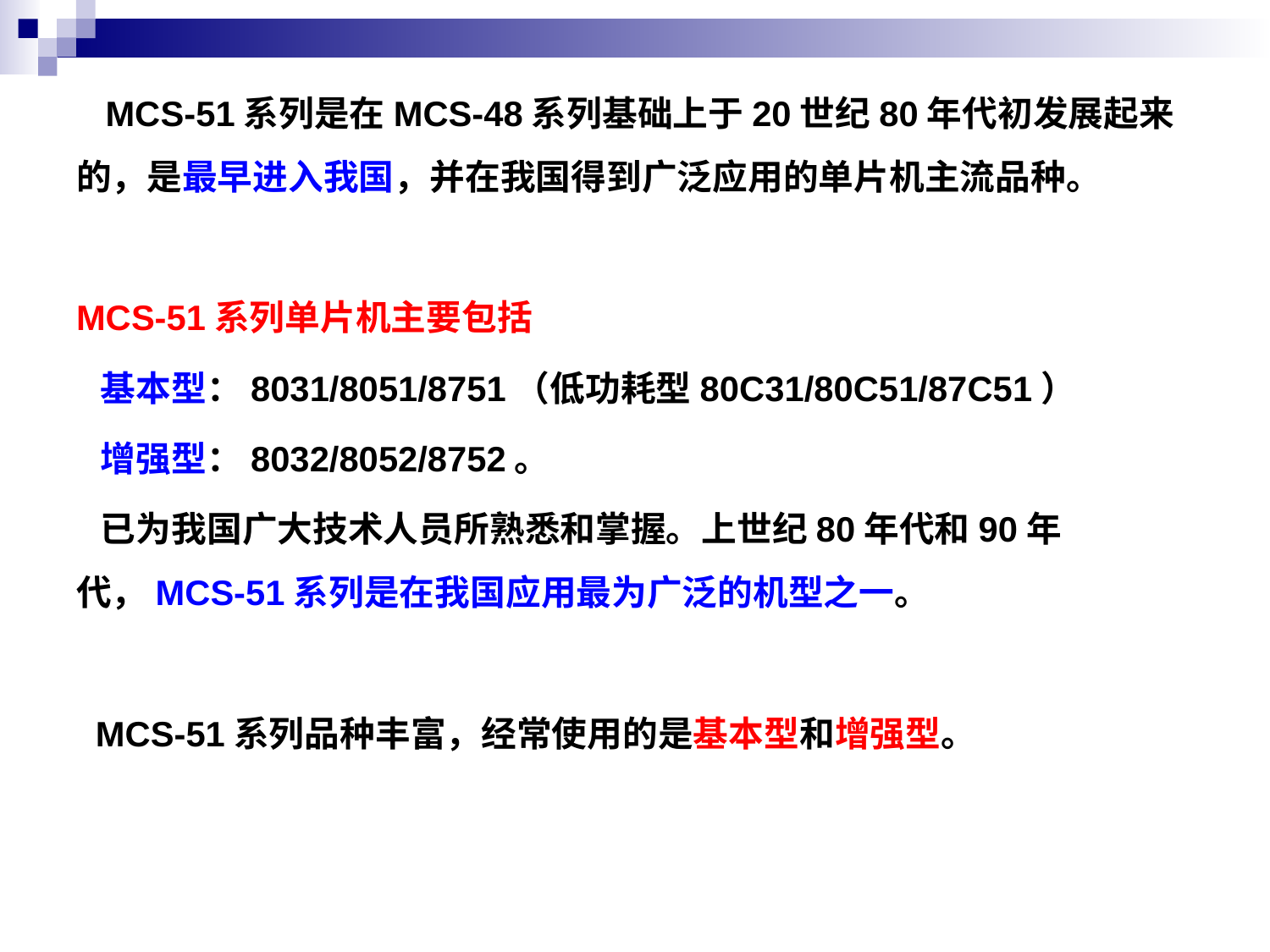

# MCS-51系列是在MCS-48系列基础上于20世纪80年代初发展起来的，是最早进入我国，并在我国得到广泛应用的单片机主流品种。

MCS-51系列单片机主要包括
  基本型：8031/8051/8751（低功耗型80C31/80C51/87C51）
  增强型：8032/8052/8752。
  已为我国广大技术人员所熟悉和掌握。上世纪80年代和90年代，MCS-51系列是在我国应用最为广泛的机型之一。

  MCS-51系列品种丰富，经常使用的是基本型和增强型。
22